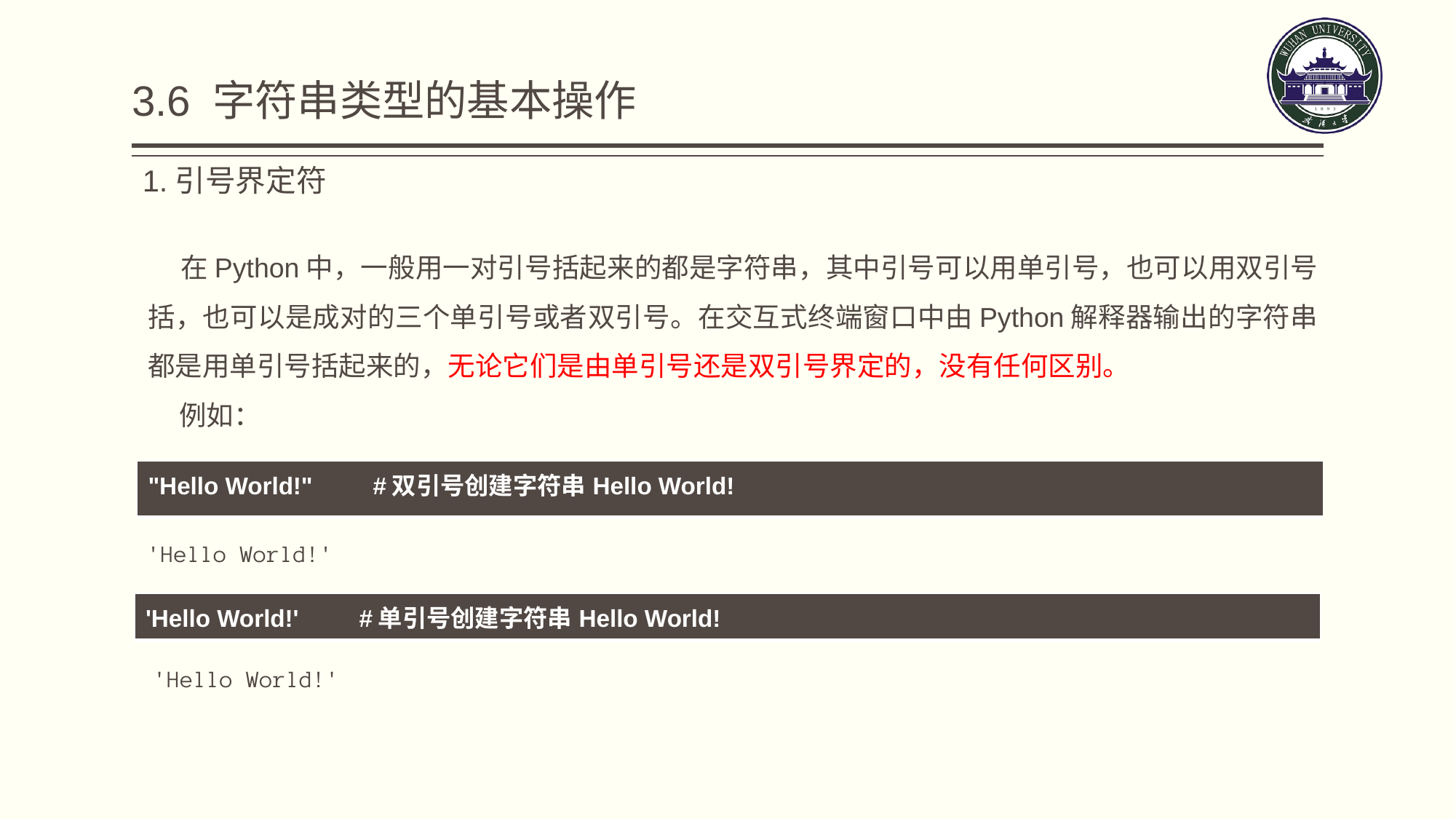

3.6 字符串类型的基本操作
1.引号界定符
    在Python中，一般用一对引号括起来的都是字符串，其中引号可以用单引号，也可以用双引号括，也可以是成对的三个单引号或者双引号。在交互式终端窗口中由Python解释器输出的字符串都是用单引号括起来的，无论它们是由单引号还是双引号界定的，没有任何区别。
    例如：

| "Hello World!" #双引号创建字符串Hello World! |
| --- |
'Hello World!'
| 'Hello World!' #单引号创建字符串Hello World! |
| --- |
'Hello World!'